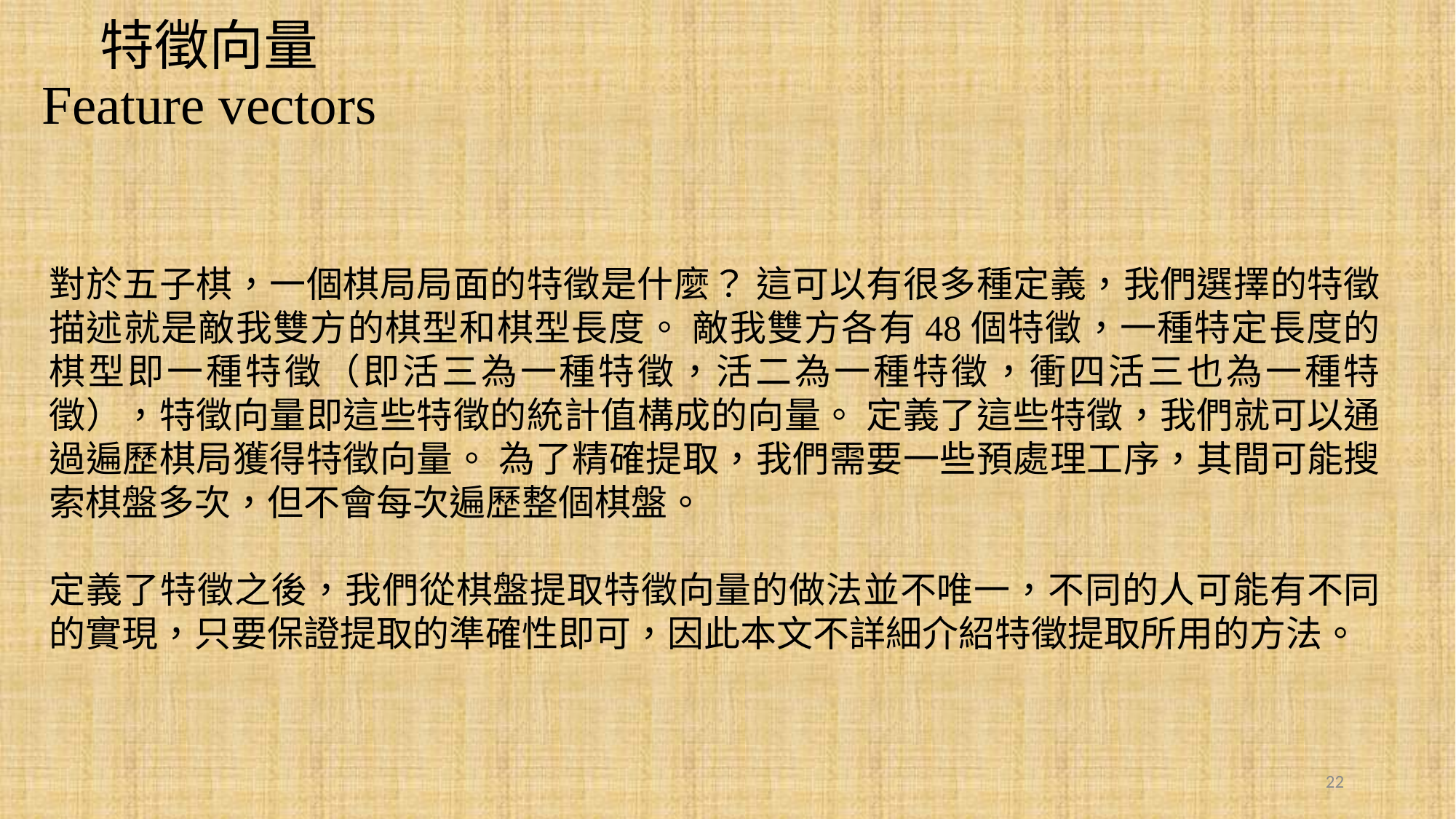

特徵向量
Feature vectors
對於五子棋，一個棋局局面的特徵是什麼？ 這可以有很多種定義，我們選擇的特徵描述就是敵我雙方的棋型和棋型長度。 敵我雙方各有48個特徵，一種特定長度的棋型即一種特徵（即活三為一種特徵，活二為一種特徵，衝四活三也為一種特徵），特徵向量即這些特徵的統計值構成的向量。 定義了這些特徵，我們就可以通過遍歷棋局獲得特徵向量。 為了精確提取，我們需要一些預處理工序，其間可能搜索棋盤多次，但不會每次遍歷整個棋盤。

定義了特徵之後，我們從棋盤提取特徵向量的做法並不唯一，不同的人可能有不同的實現，只要保證提取的準確性即可，因此本文不詳細介紹特徵提取所用的方法。
22